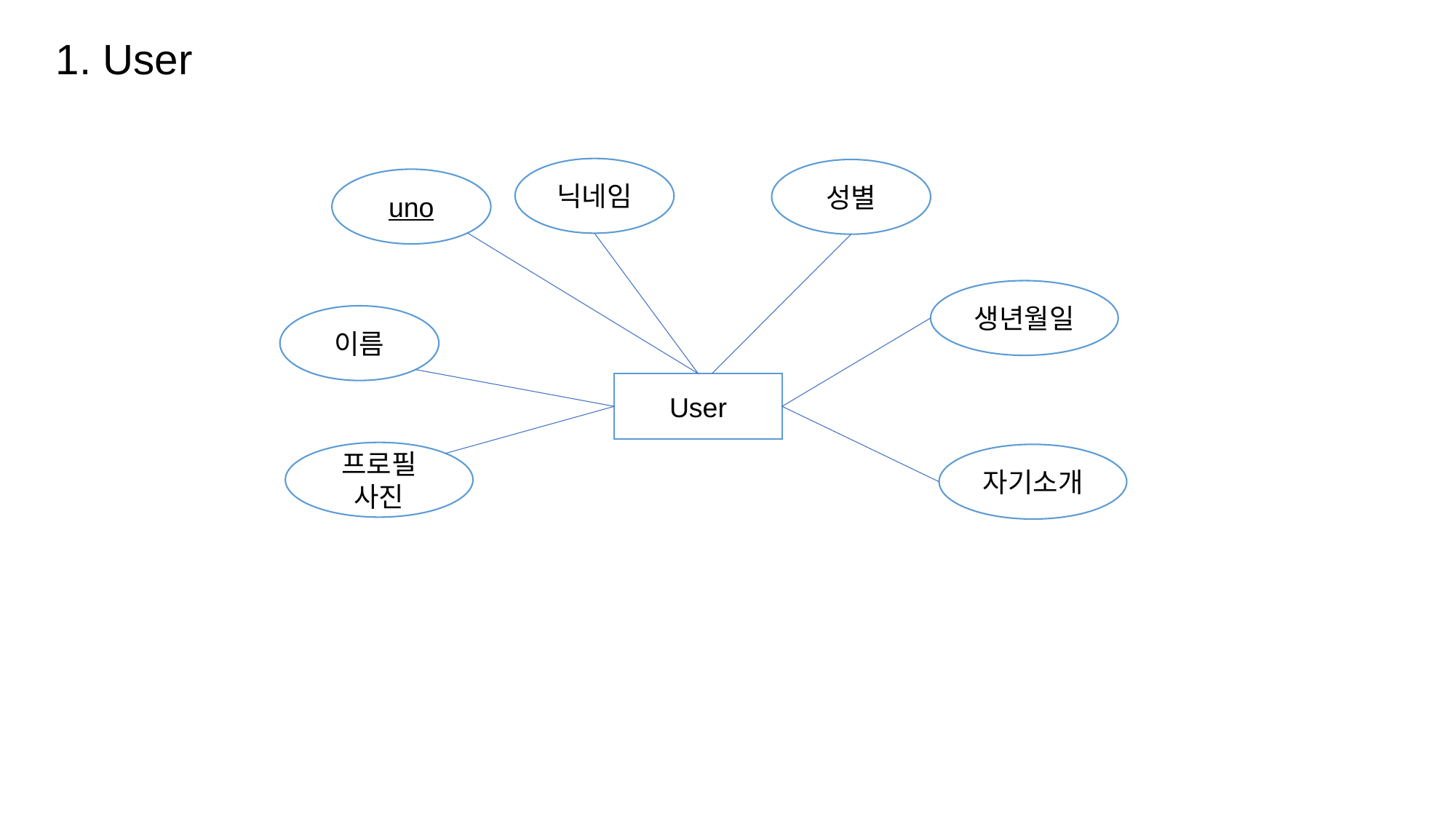

1. User
닉네임
성별
uno
생년월일
이름
User
프로필 사진
자기소개